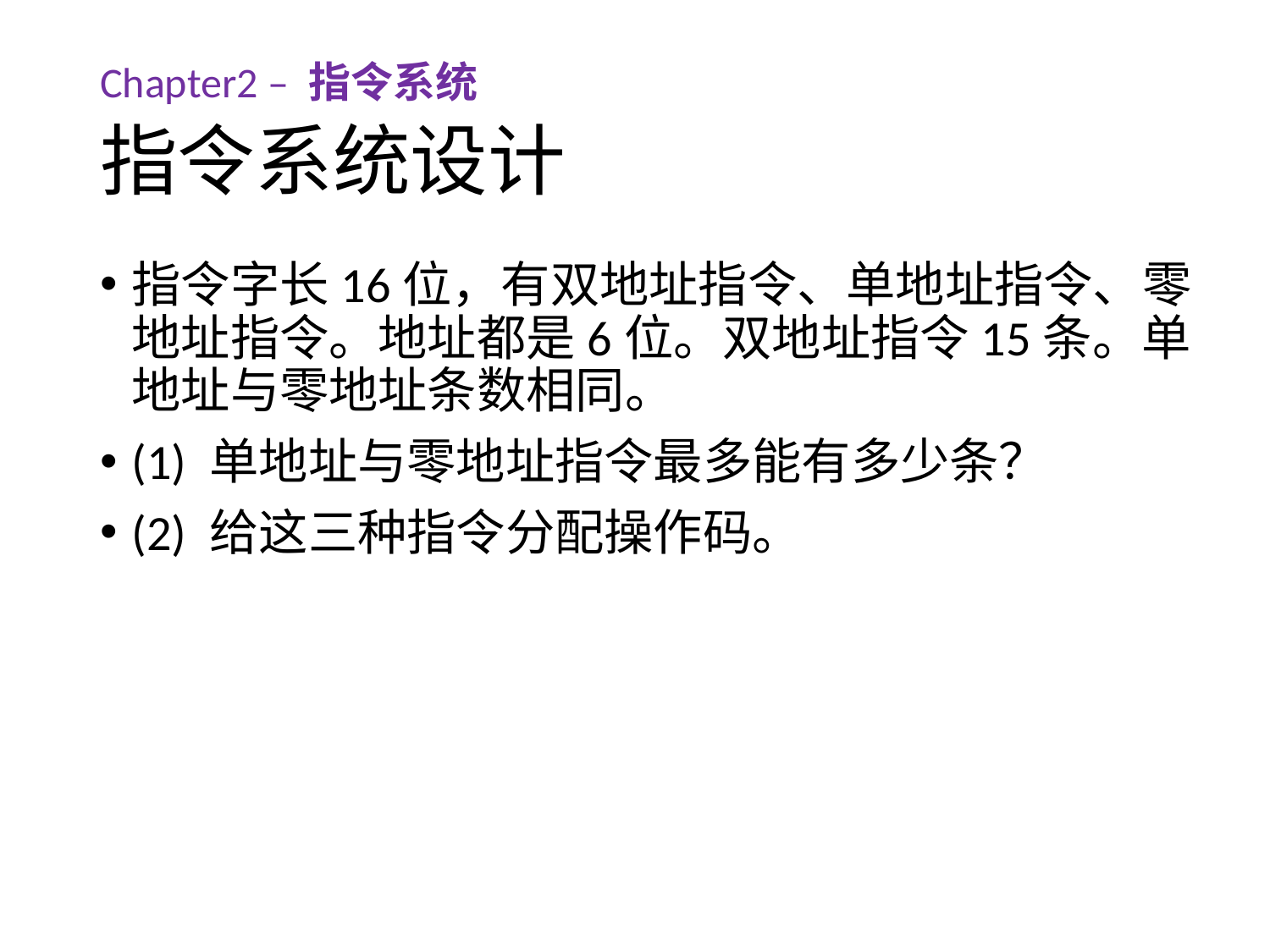

Chapter2 – 指令系统
# 指令系统设计
指令字长16位，有双地址指令、单地址指令、零地址指令。地址都是6位。双地址指令15条。单地址与零地址条数相同。
(1) 单地址与零地址指令最多能有多少条？
(2) 给这三种指令分配操作码。